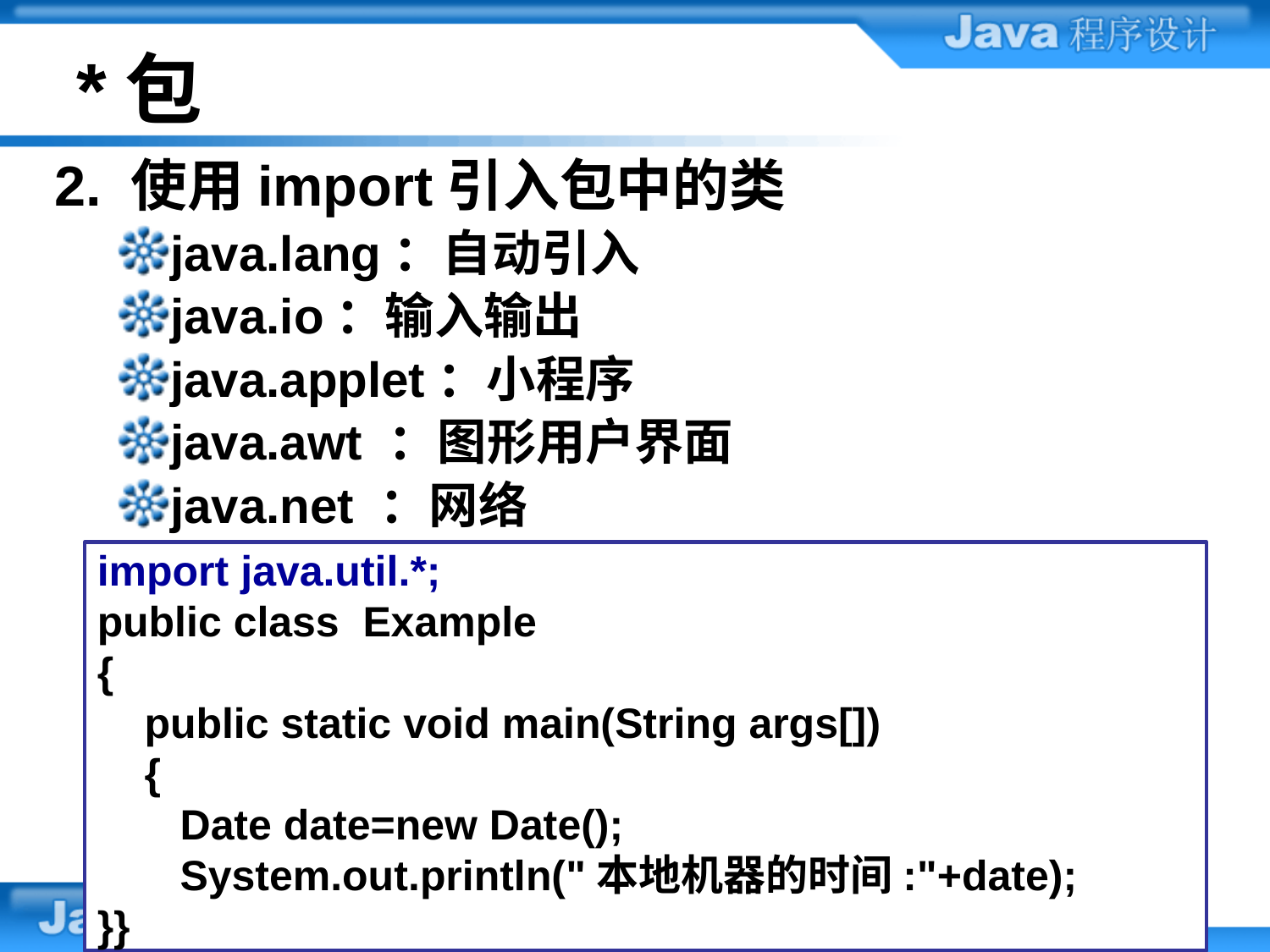

# *包
2. 使用import引入包中的类
java.lang：自动引入
java.io：输入输出
java.applet：小程序
java.awt ：图形用户界面
java.net ：网络
java.util ：工具
import java.util.*;
public class  Example
{
    public static void main(String args[])
    {
       Date date=new Date();
       System.out.println("本地机器的时间:"+date);
}}
(1)引入包中的全部类： import java.util.*;
(2)引入包中的某个类： import java.util.Date;